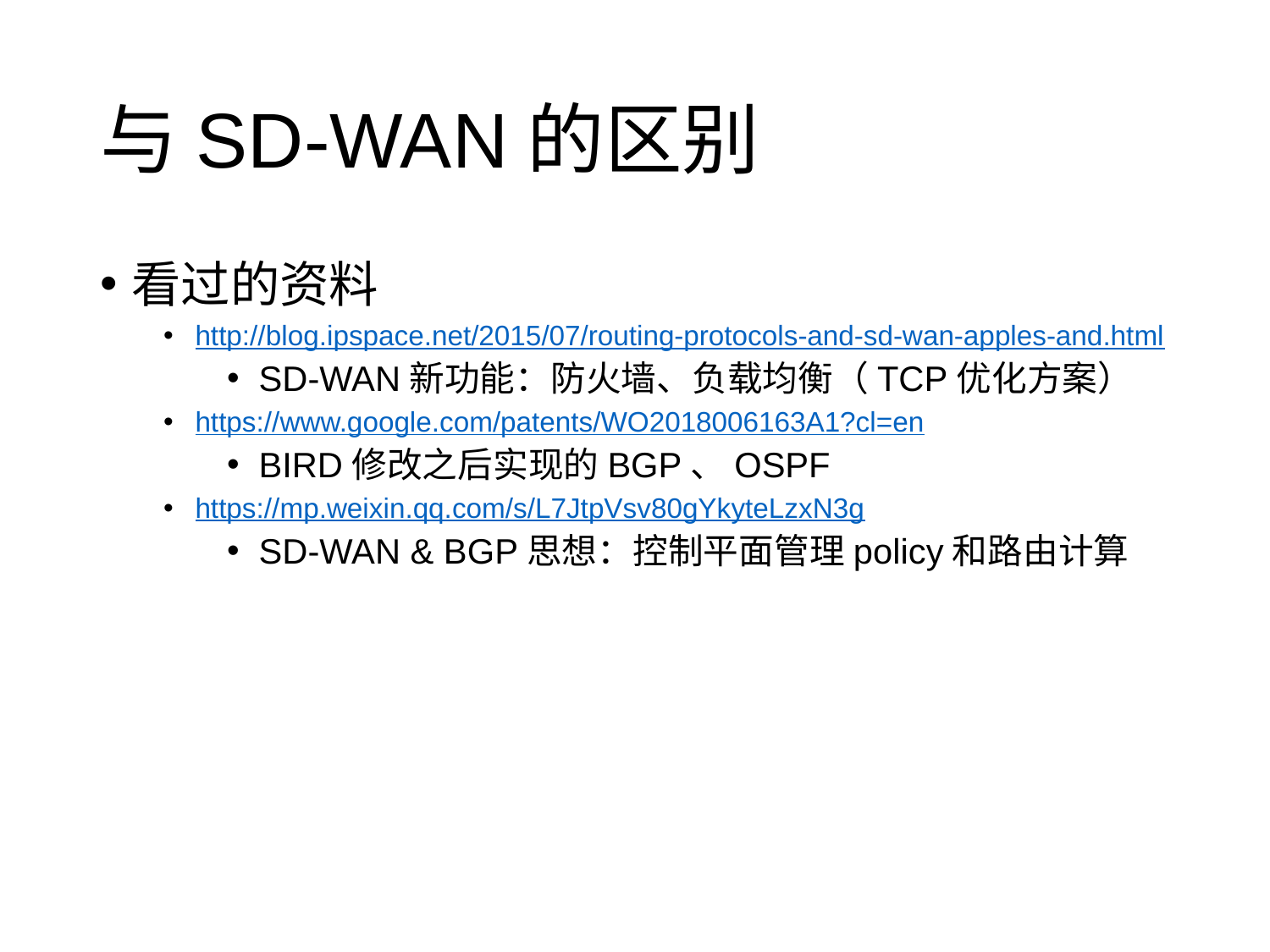

# 与SD-WAN的区别
看过的资料
http://blog.ipspace.net/2015/07/routing-protocols-and-sd-wan-apples-and.html
SD-WAN新功能：防火墙、负载均衡（TCP优化方案）
https://www.google.com/patents/WO2018006163A1?cl=en
BIRD修改之后实现的BGP、OSPF
https://mp.weixin.qq.com/s/L7JtpVsv80gYkyteLzxN3g
SD-WAN & BGP思想：控制平面管理policy和路由计算